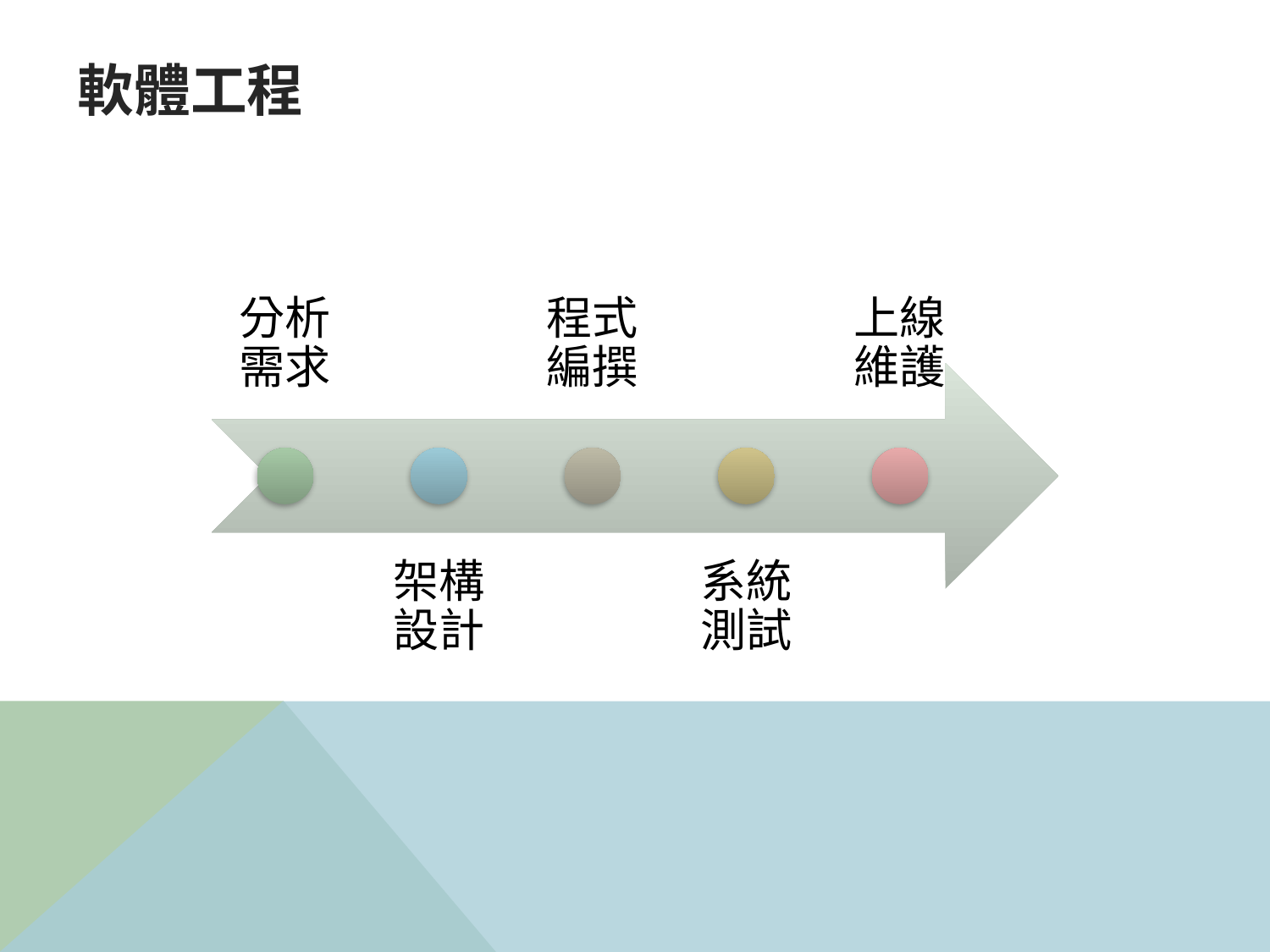

# 軟體工程
分析需求
架構設計
程式編撰
系統測試
上線維護